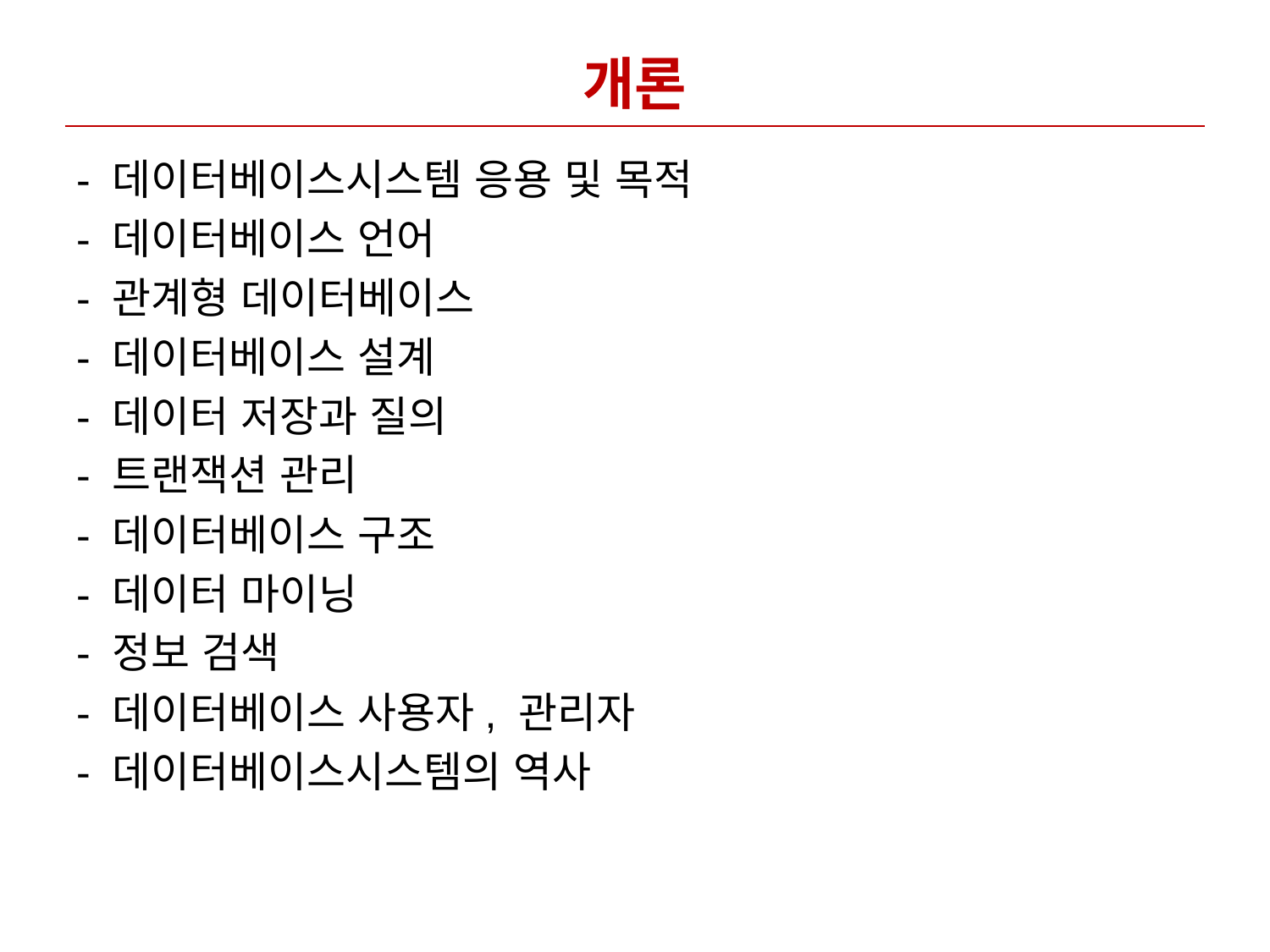

# 개론
- 데이터베이스시스템 응용 및 목적
- 데이터베이스 언어
- 관계형 데이터베이스
- 데이터베이스 설계
- 데이터 저장과 질의
- 트랜잭션 관리
- 데이터베이스 구조
- 데이터 마이닝
- 정보 검색
- 데이터베이스 사용자, 관리자
- 데이터베이스시스템의 역사